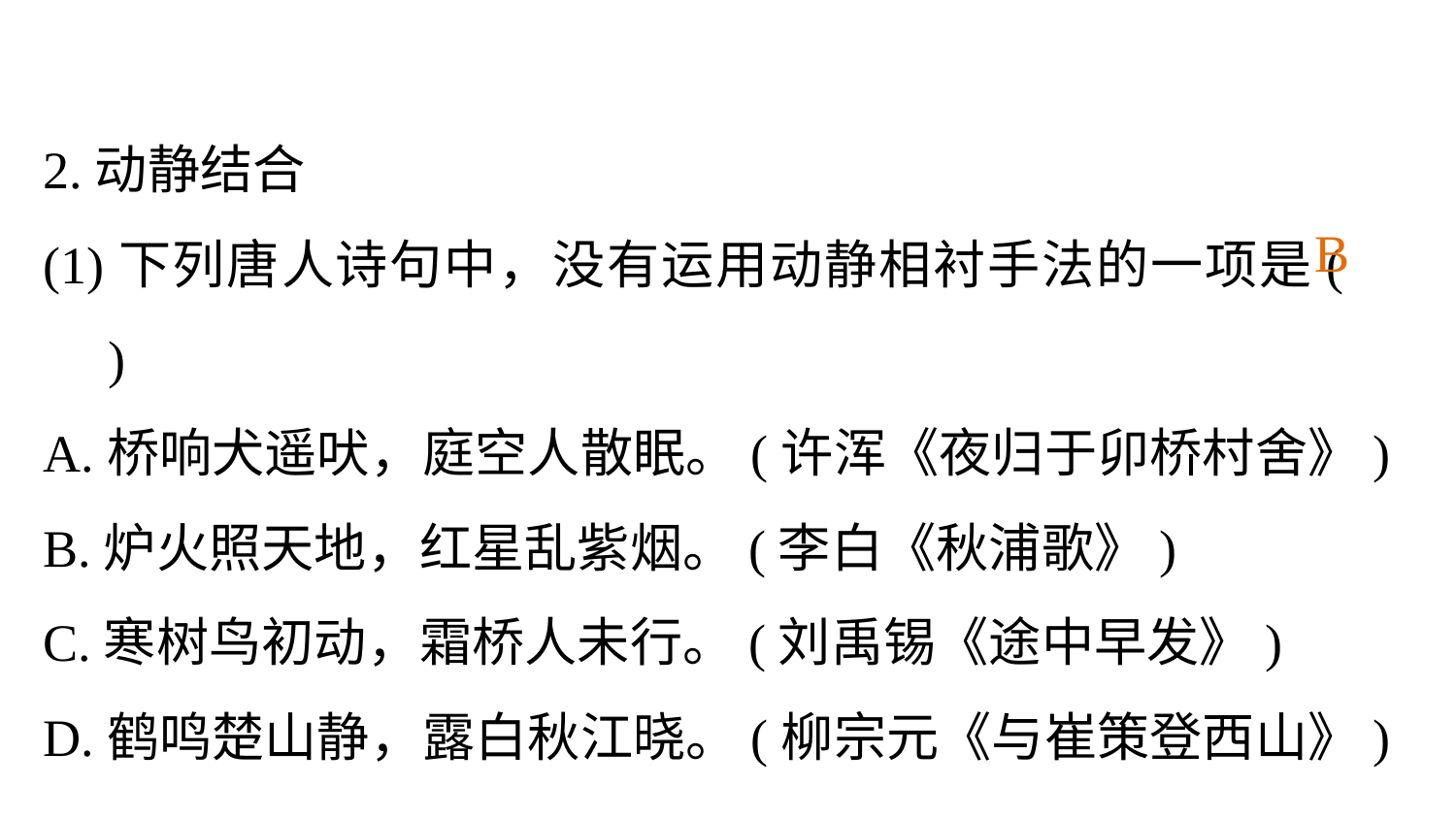

2.动静结合
(1)下列唐人诗句中，没有运用动静相衬手法的一项是(　　)
A.桥响犬遥吠，庭空人散眠。(许浑《夜归于卯桥村舍》)
B.炉火照天地，红星乱紫烟。(李白《秋浦歌》)
C.寒树鸟初动，霜桥人未行。(刘禹锡《途中早发》)
D.鹤鸣楚山静，露白秋江晓。(柳宗元《与崔策登西山》)
B